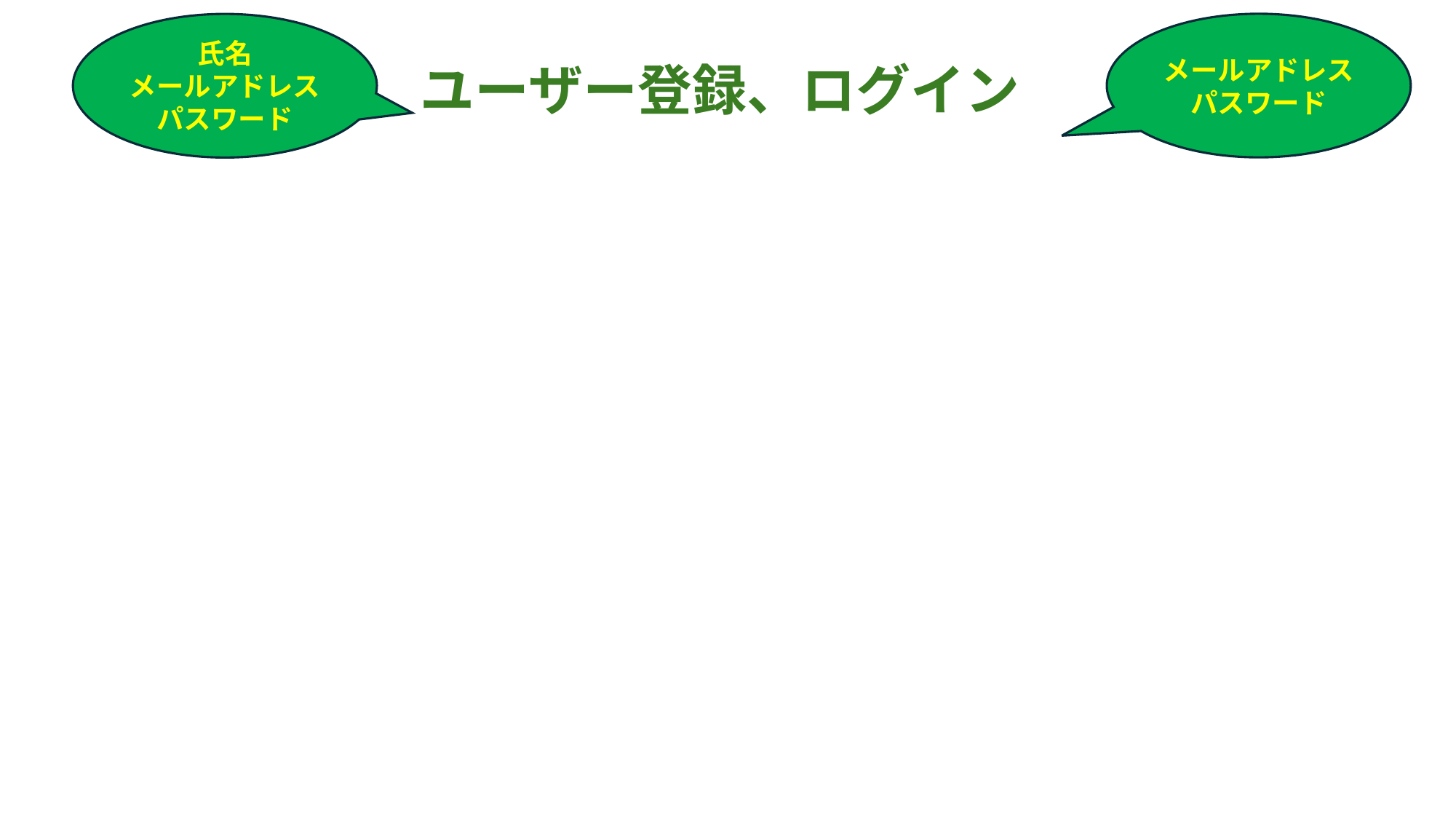

メールアドレス
パスワード
氏名
メールアドレス
パスワード
ユーザー登録、ログイン